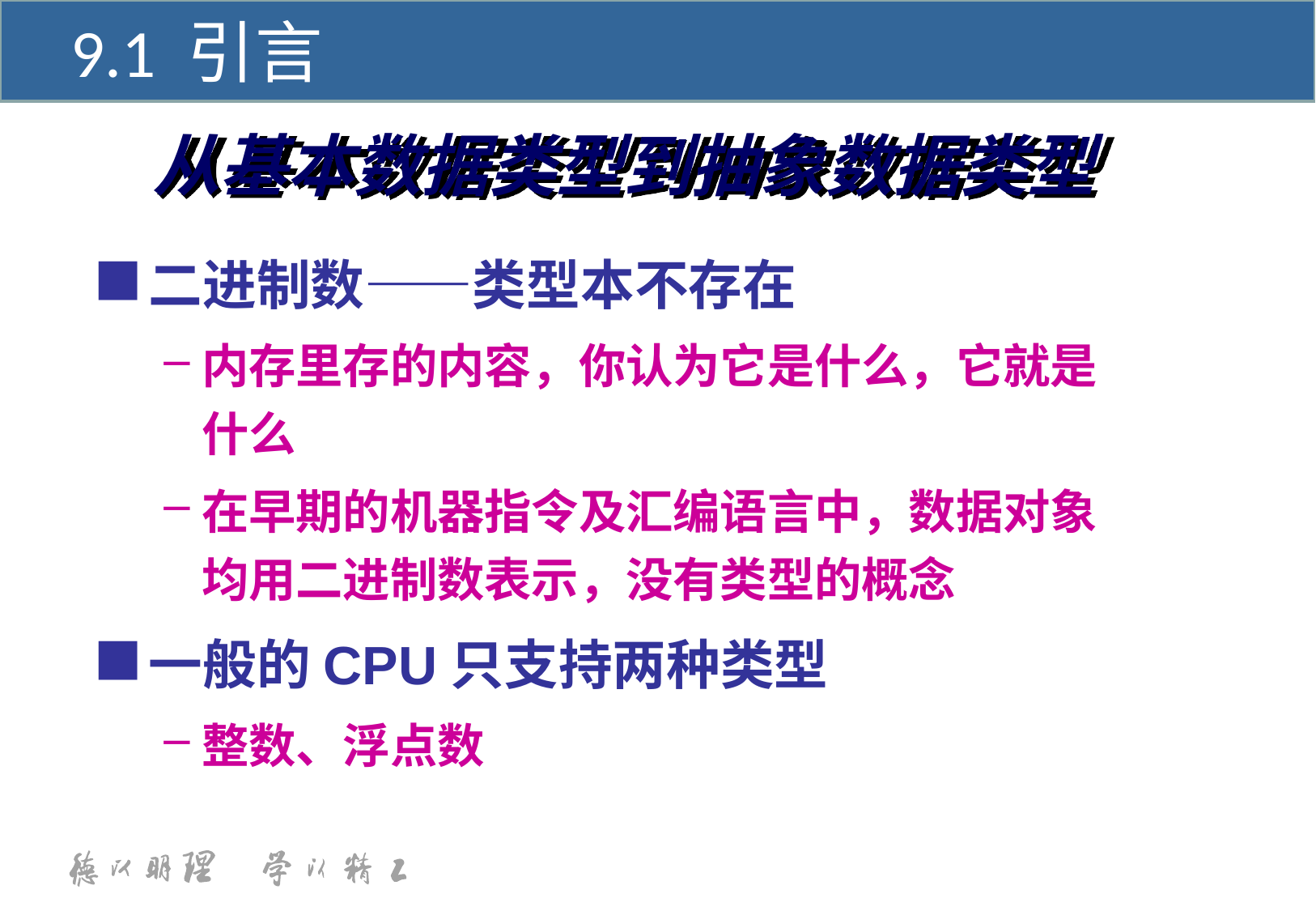

9.1 引言
从基本数据类型到抽象数据类型
二进制数——类型本不存在
内存里存的内容，你认为它是什么，它就是什么
在早期的机器指令及汇编语言中，数据对象均用二进制数表示，没有类型的概念
一般的CPU只支持两种类型
整数、浮点数
4